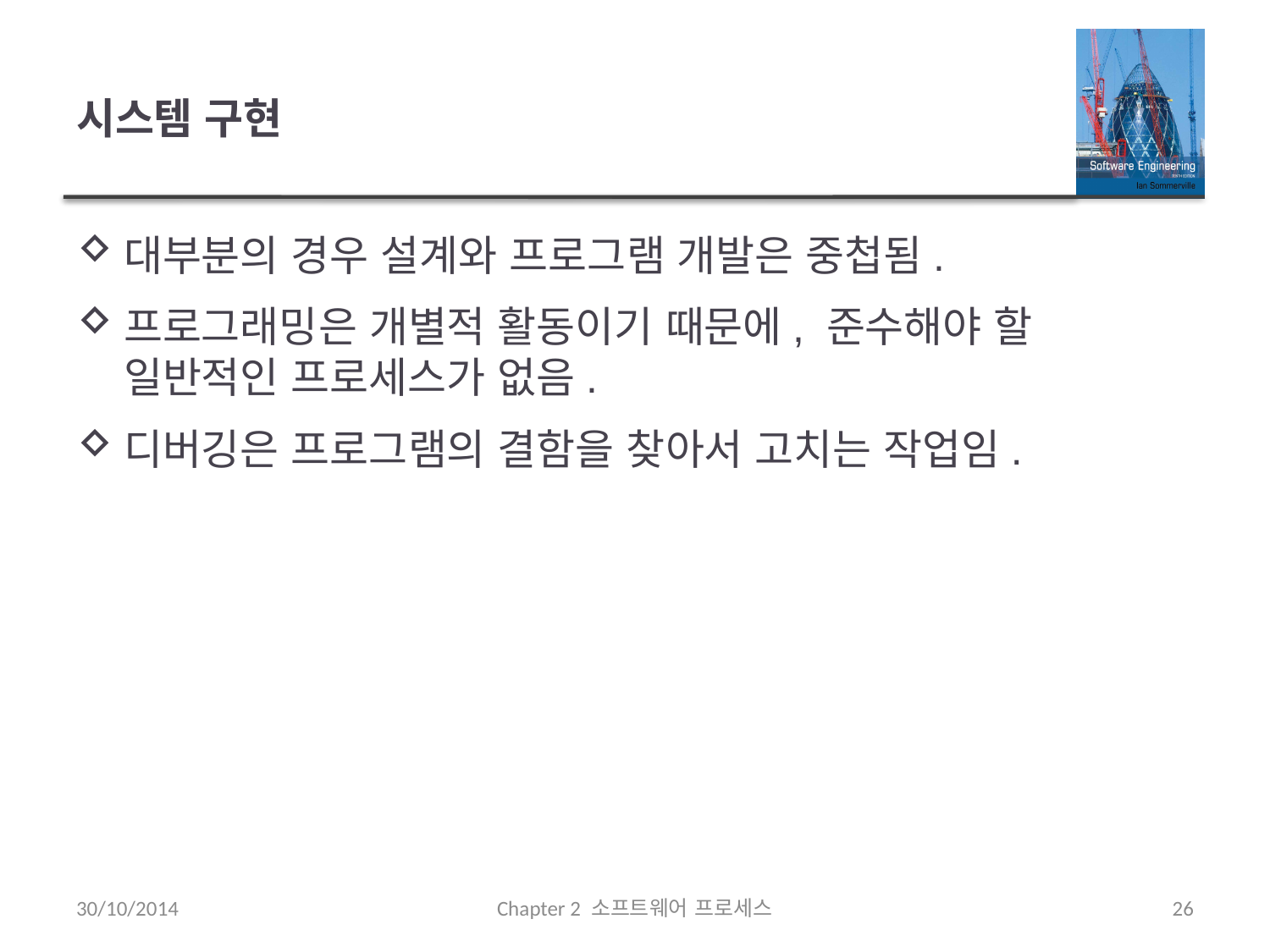

# 시스템 구현
대부분의 경우 설계와 프로그램 개발은 중첩됨.
프로그래밍은 개별적 활동이기 때문에, 준수해야 할 일반적인 프로세스가 없음.
디버깅은 프로그램의 결함을 찾아서 고치는 작업임.
30/10/2014
Chapter 2 소프트웨어 프로세스
26